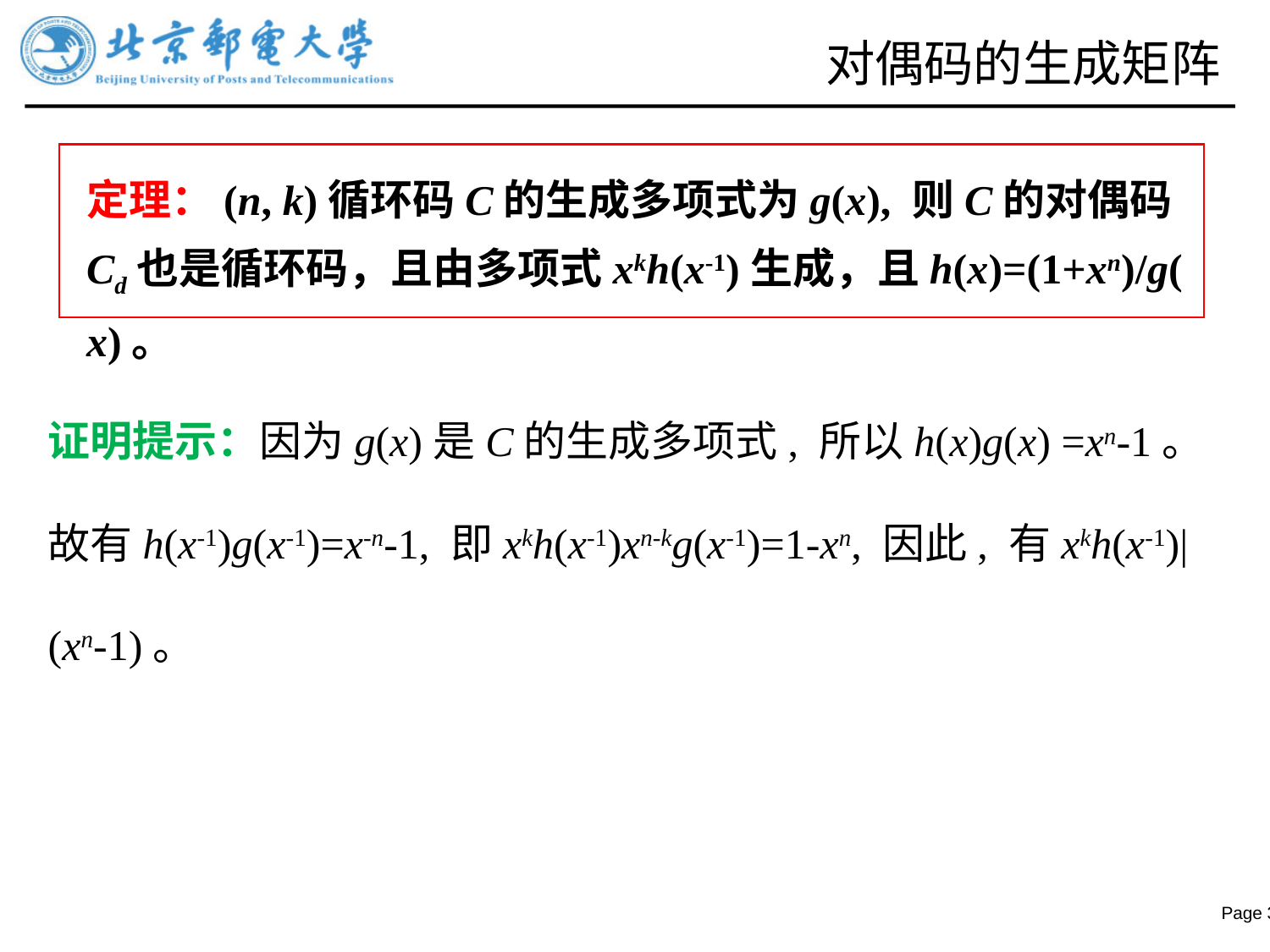

# 对偶码的生成矩阵

定理：(n, k)循环码C的生成多项式为g(x), 则C的对偶码Cd也是循环码，且由多项式xkh(x-1)生成，且h(x)=(1+xn)/g(x)。
证明提示：因为g(x)是C的生成多项式, 所以h(x)g(x) =xn-1。故有h(x-1)g(x-1)=x-n-1, 即xkh(x-1)xn-kg(x-1)=1-xn, 因此, 有xkh(x-1)|(xn-1)。